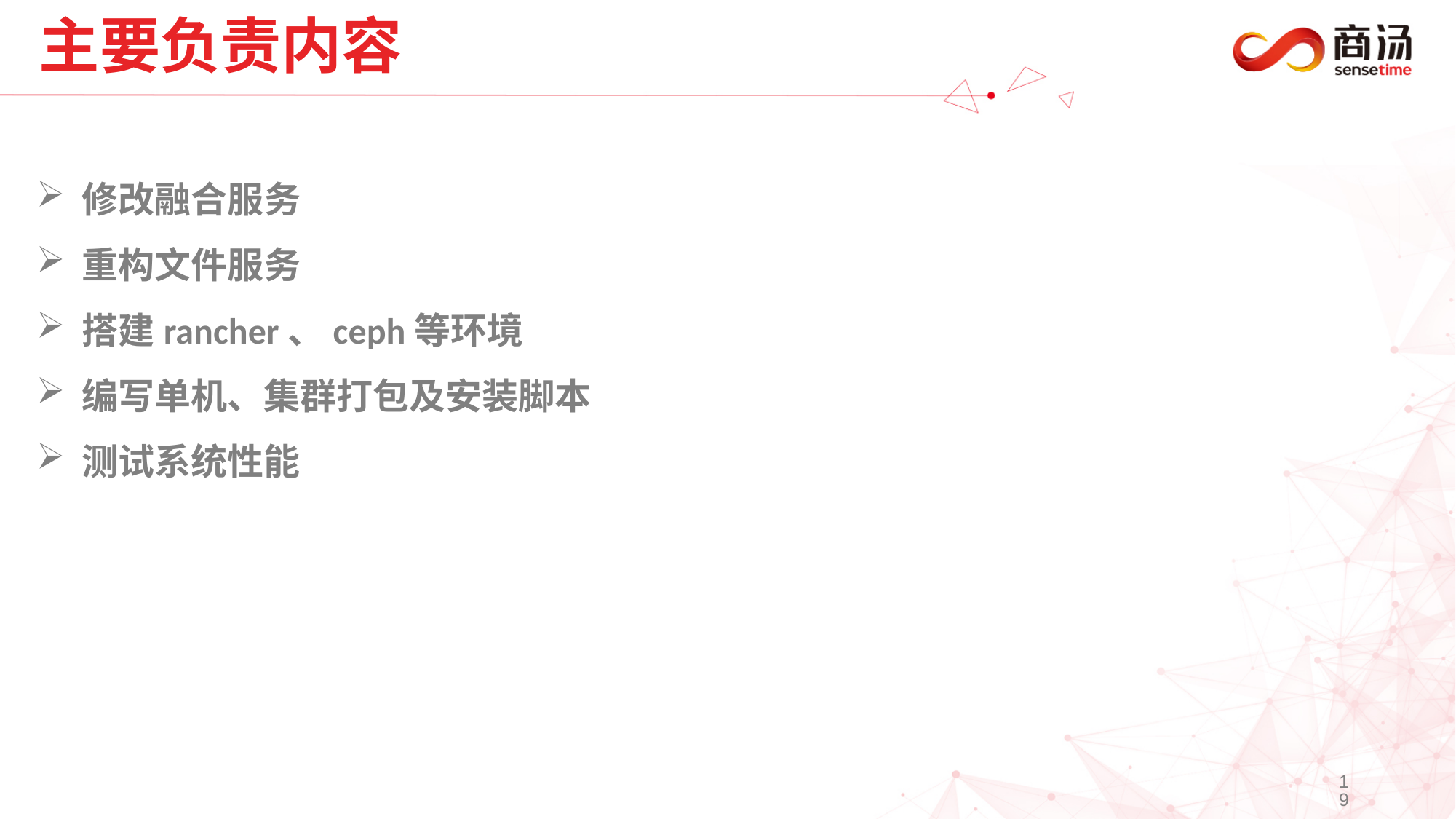

# 主要负责内容
 修改融合服务
 重构文件服务
 搭建rancher、ceph等环境
 编写单机、集群打包及安装脚本
 测试系统性能
19